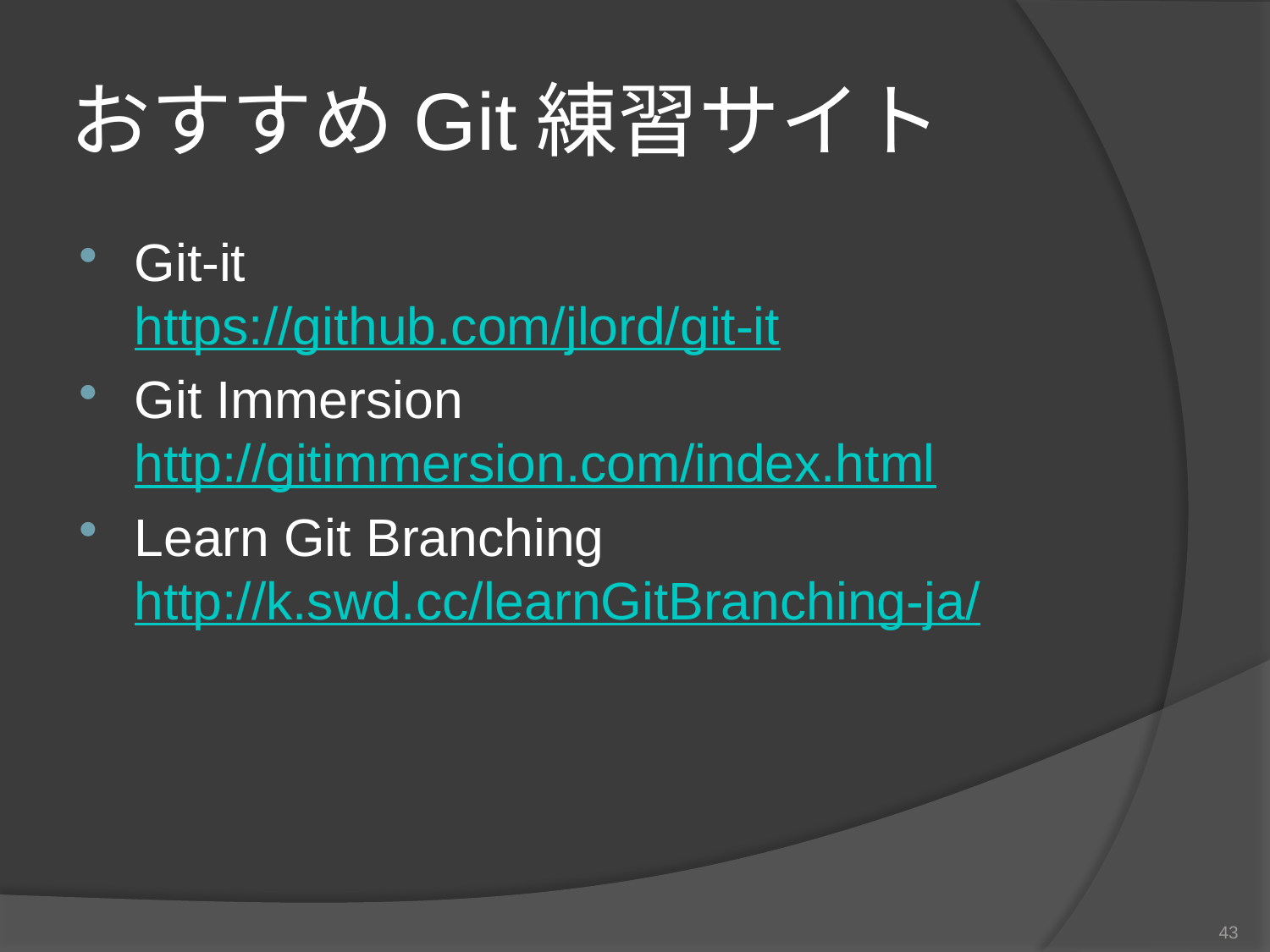

# おすすめGit練習サイト
Git-it
https://github.com/jlord/git-it
Git Immersion
http://gitimmersion.com/index.html
Learn Git Branching
http://k.swd.cc/learnGitBranching-ja/
43